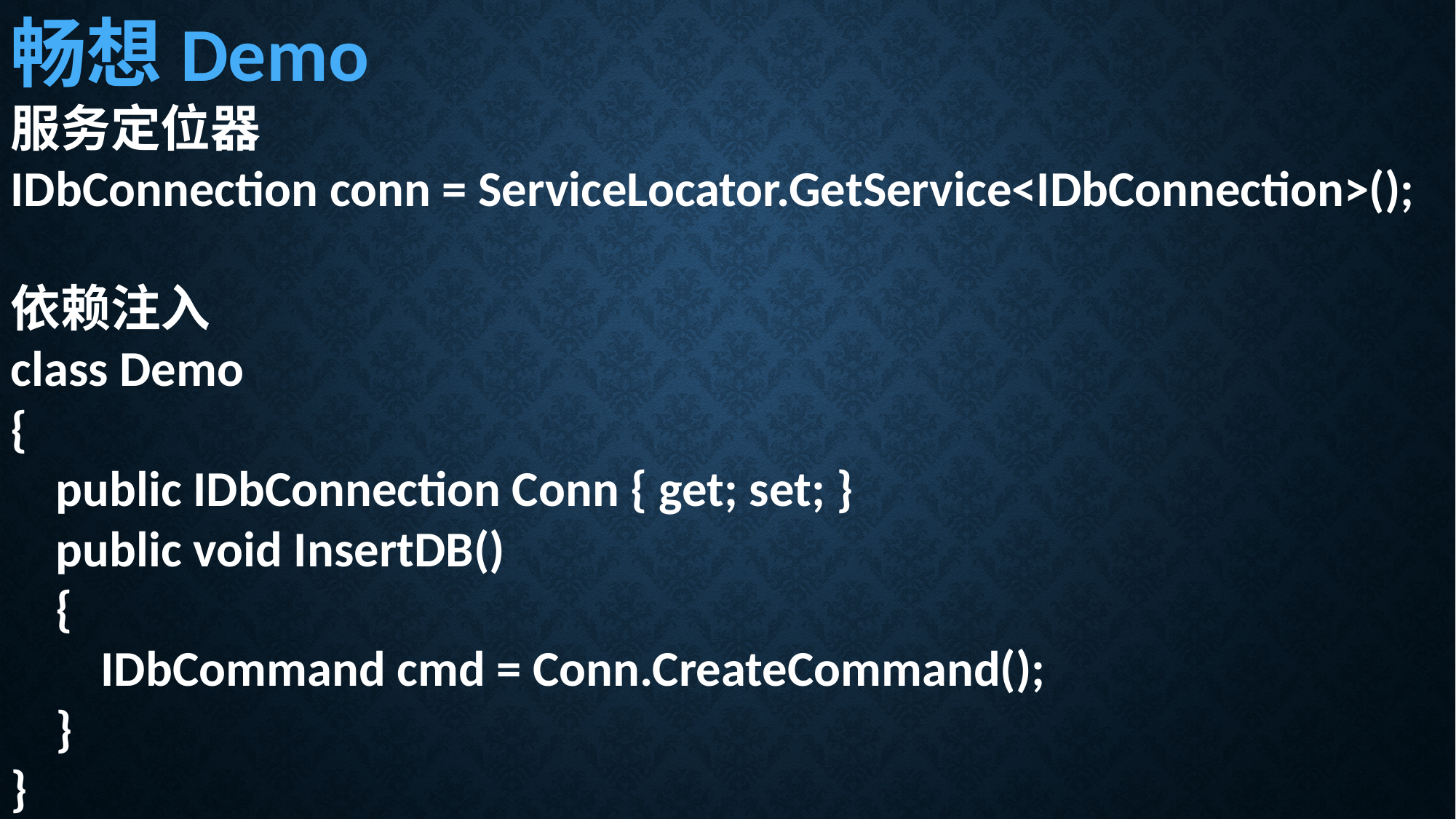

畅想Demo
服务定位器
IDbConnection conn = ServiceLocator.GetService<IDbConnection>();

依赖注入
class Demo
{
    public IDbConnection Conn { get; set; }
    public void InsertDB()
    {
        IDbCommand cmd = Conn.CreateCommand();
    }
}